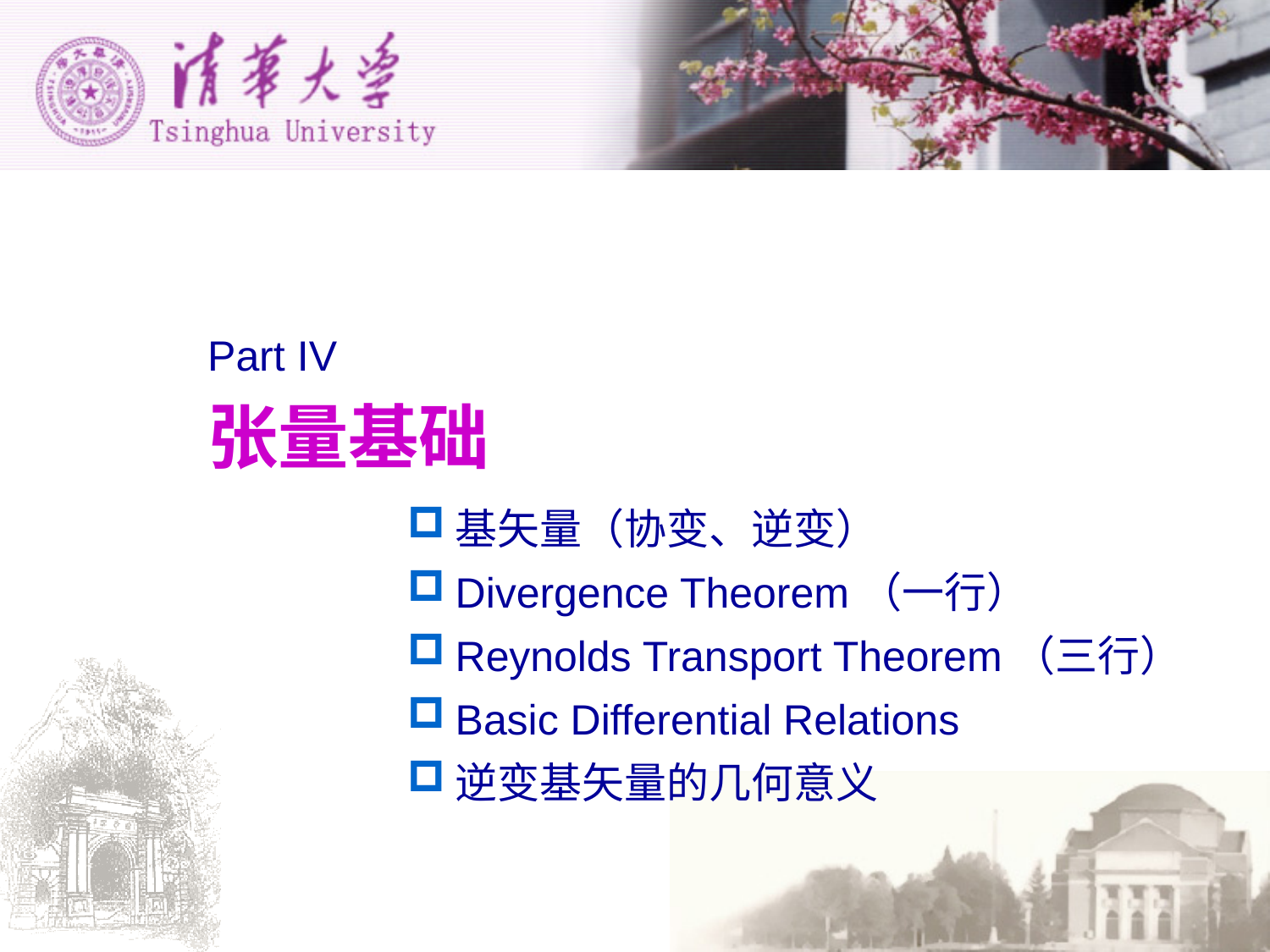

Part IV
# 张量基础
基矢量（协变、逆变）
Divergence Theorem（一行）
Reynolds Transport Theorem（三行）
Basic Differential Relations
逆变基矢量的几何意义